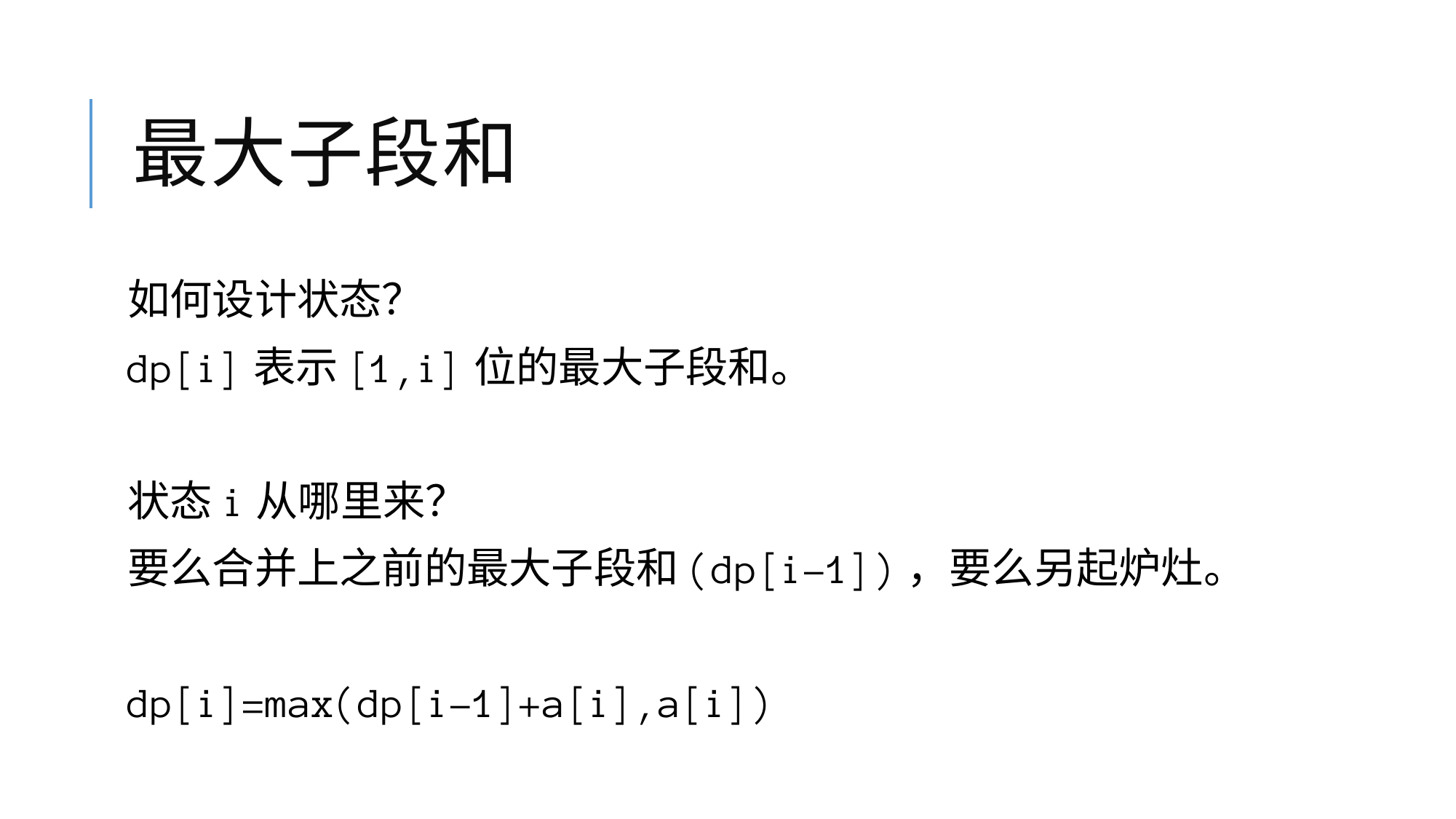

# 最大子段和
如何设计状态？
dp[i]表示[1,i]位的最大子段和。

状态i从哪里来？
要么合并上之前的最大子段和(dp[i-1])，要么另起炉灶。

dp[i]=max(dp[i-1]+a[i],a[i])